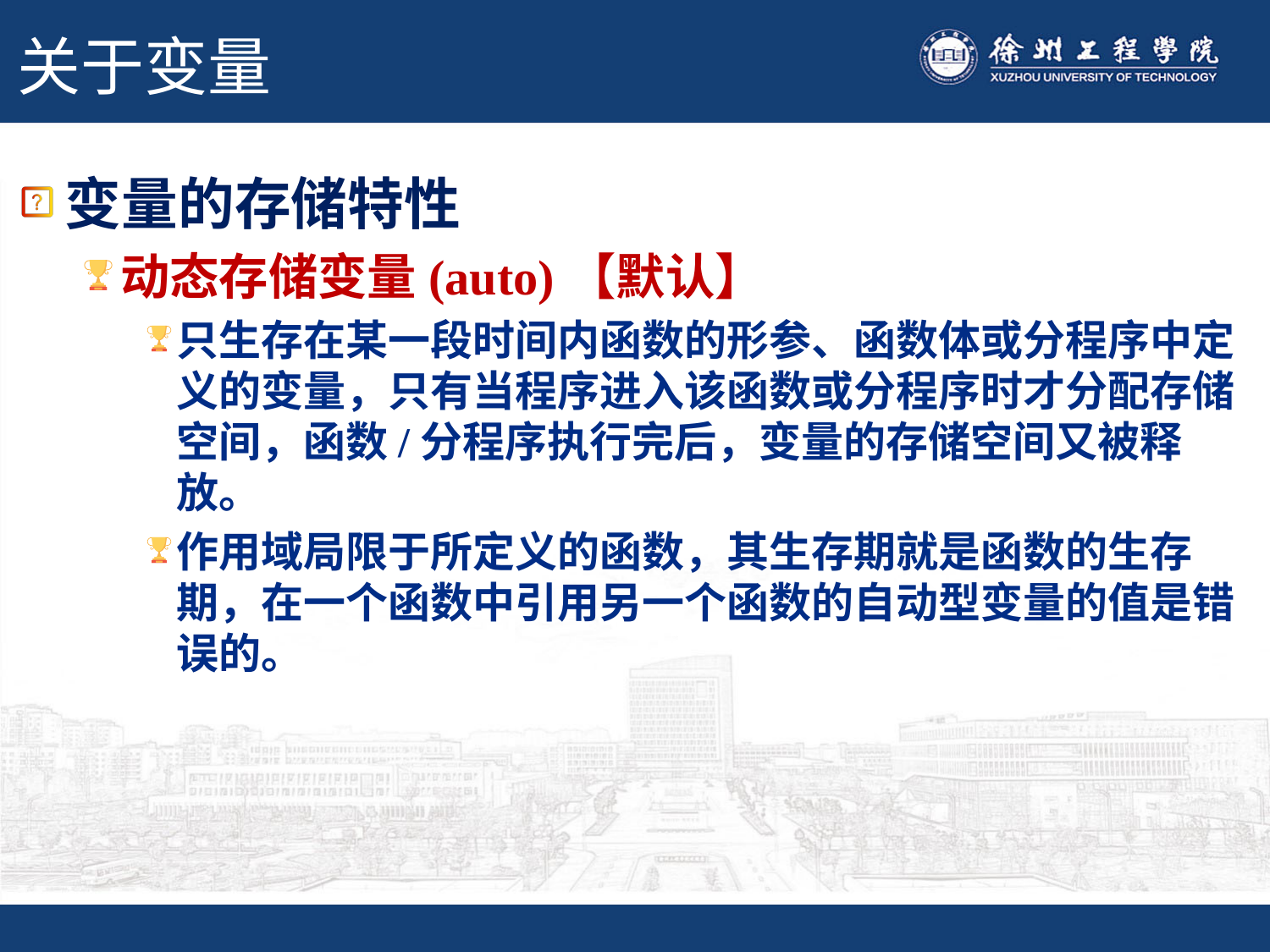

# 关于变量
变量的存储特性
动态存储变量(auto)【默认】
只生存在某一段时间内函数的形参、函数体或分程序中定义的变量，只有当程序进入该函数或分程序时才分配存储空间，函数/分程序执行完后，变量的存储空间又被释放。
作用域局限于所定义的函数，其生存期就是函数的生存期，在一个函数中引用另一个函数的自动型变量的值是错误的。